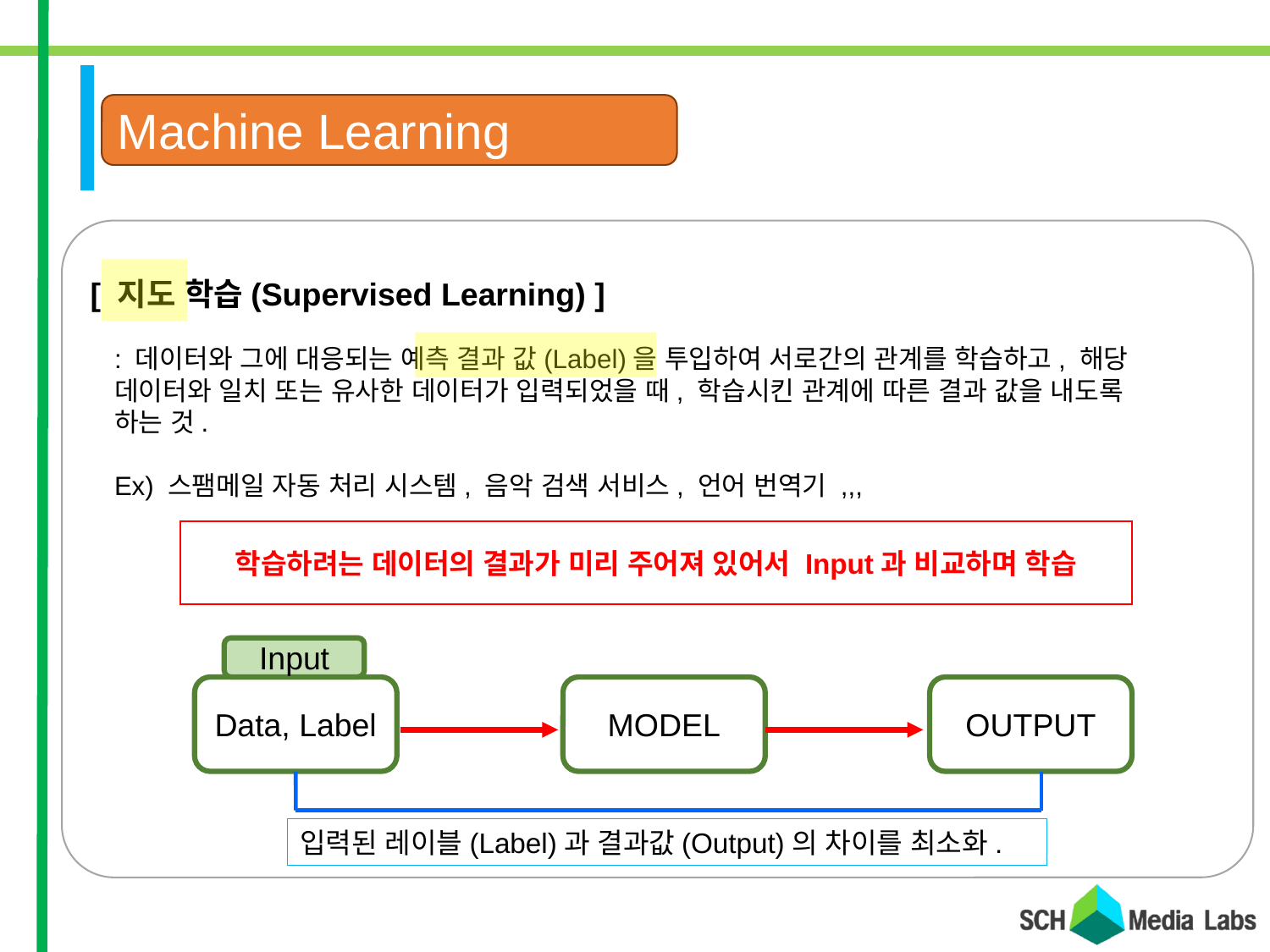

Machine Learning

[ 지도 학습(Supervised Learning) ]

: 데이터와 그에 대응되는 예측 결과 값(Label)을 투입하여 서로간의 관계를 학습하고, 해당 데이터와 일치 또는 유사한 데이터가 입력되었을 때, 학습시킨 관계에 따른 결과 값을 내도록 하는 것.

Ex) 스팸메일 자동 처리 시스템, 음악 검색 서비스, 언어 번역기 ,,,
학습하려는 데이터의 결과가 미리 주어져 있어서 Input과 비교하며 학습
Input
Data, Label
MODEL
OUTPUT
입력된 레이블(Label)과 결과값(Output)의 차이를 최소화.